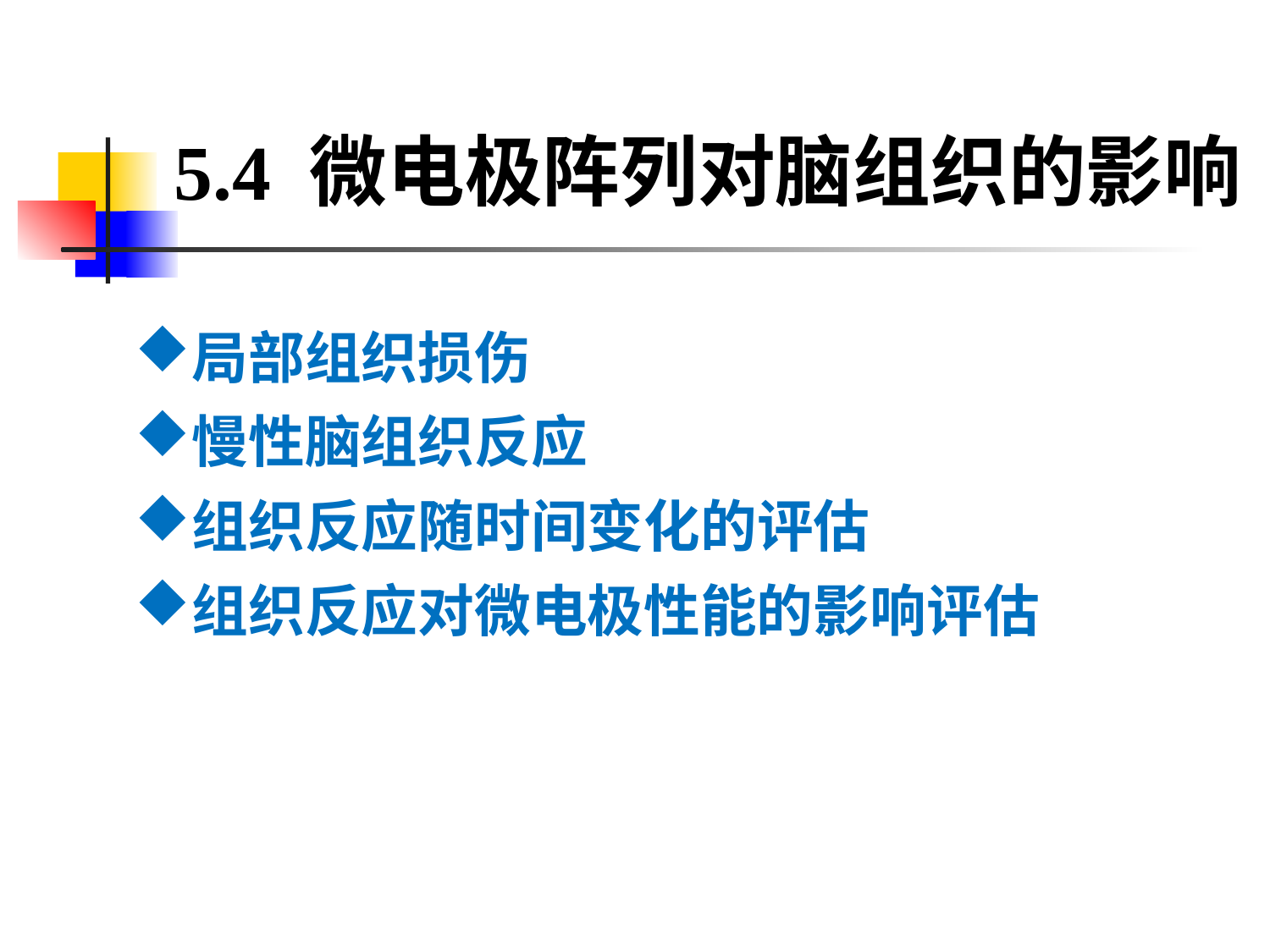

5.4 微电极阵列对脑组织的影响
局部组织损伤
慢性脑组织反应
组织反应随时间变化的评估
组织反应对微电极性能的影响评估